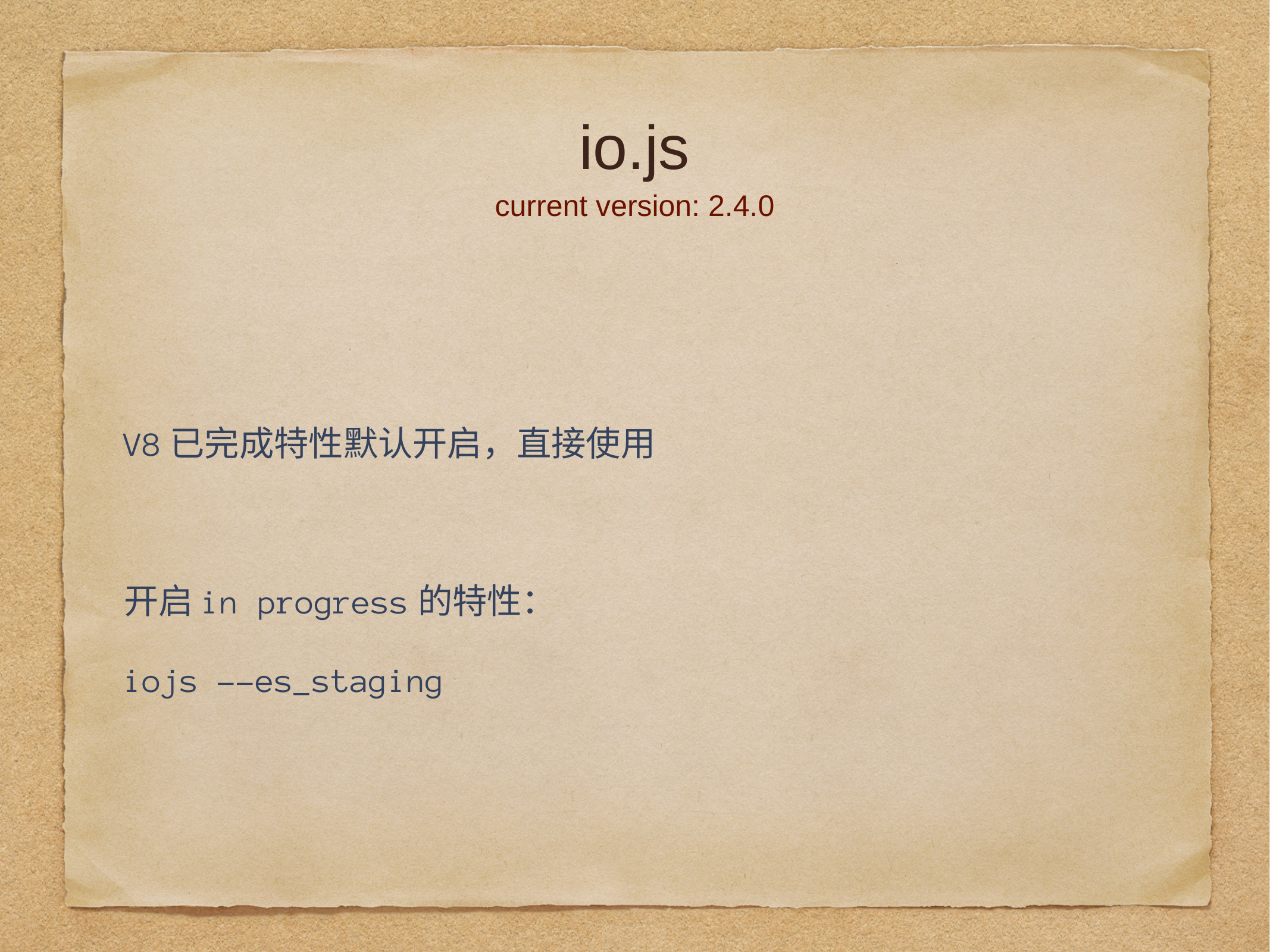

# io.js
current version: 2.4.0
V8已完成特性默认开启，直接使用

开启in progress的特性：
iojs --es_staging